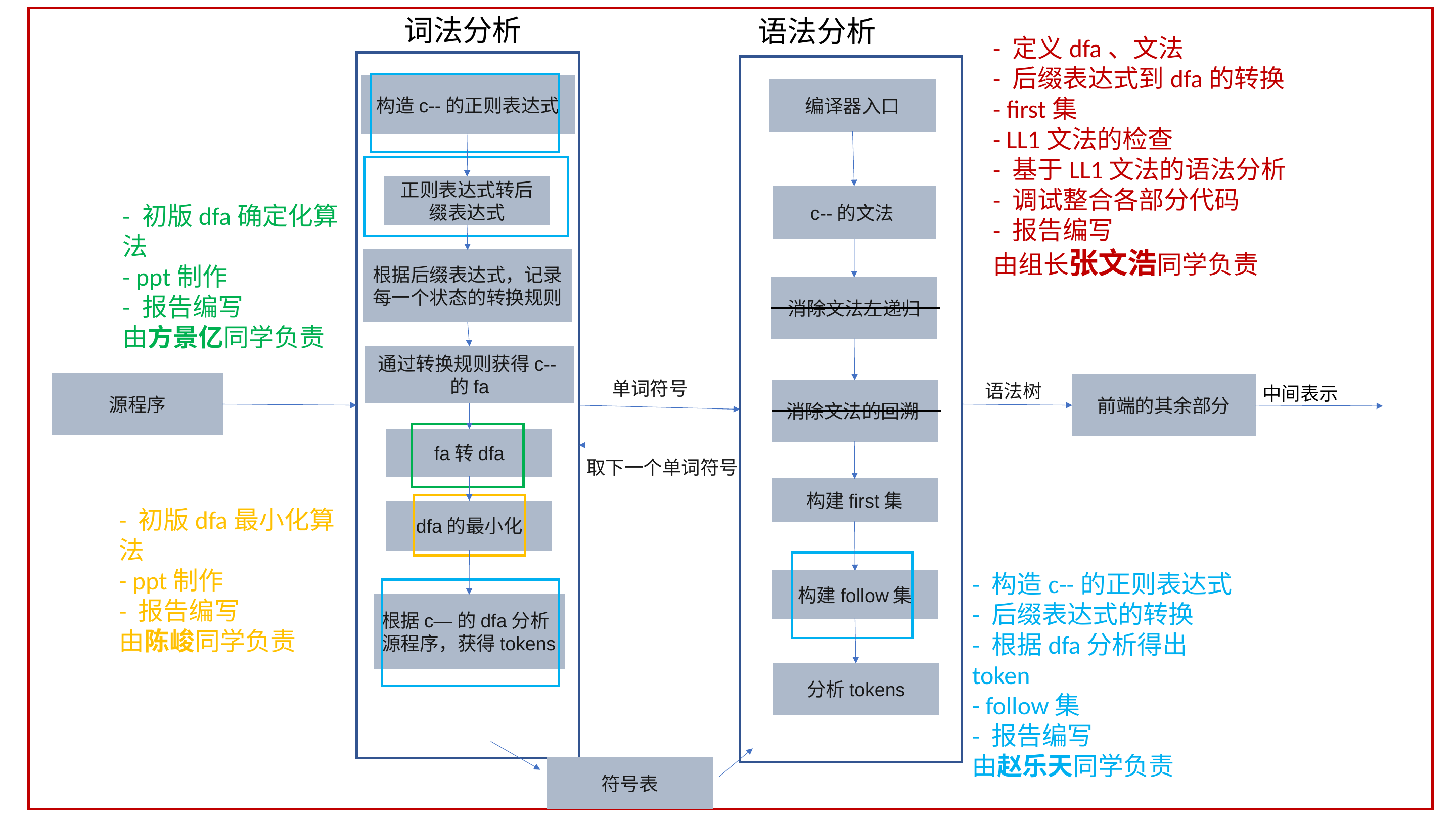

词法分析

语法分析
- 定义dfa、文法
- 后缀表达式到dfa的转换
- first集
- LL1文法的检查
- 基于LL1文法的语法分析
- 调试整合各部分代码
- 报告编写
由组长张文浩同学负责

构造c--的正则表达式
编译器入口

正则表达式转后缀表达式
c--的文法
- 初版dfa确定化算法
- ppt制作
- 报告编写
由方景亿同学负责
根据后缀表达式，记录每一个状态的转换规则
消除文法左递归
通过转换规则获得c--的fa
单词符号
源程序
前端的其余部分
语法树
中间表示
消除文法的回溯

fa转dfa
取下一个单词符号
构建first集

- 初版dfa最小化算法
- ppt制作
- 报告编写
由陈峻同学负责

dfa的最小化

- 构造c--的正则表达式
- 后缀表达式的转换
- 根据dfa分析得出token
- follow集
- 报告编写
由赵乐天同学负责
构建follow集

根据c—的dfa分析源程序，获得tokens
分析tokens
符号表